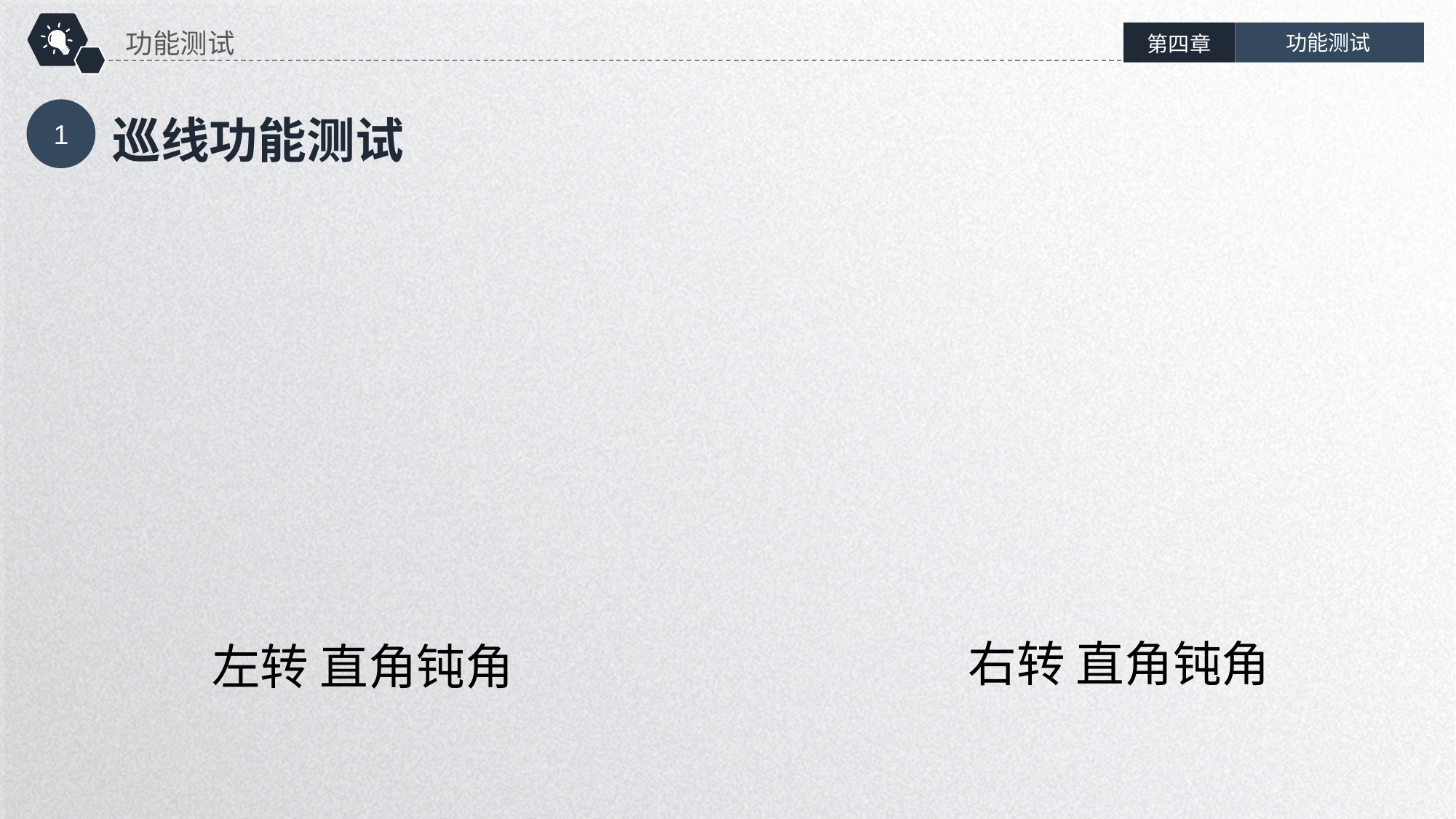

功能测试
功能测试
第四章

1
巡线功能测试
右转 直角钝角
左转 直角钝角
延时符